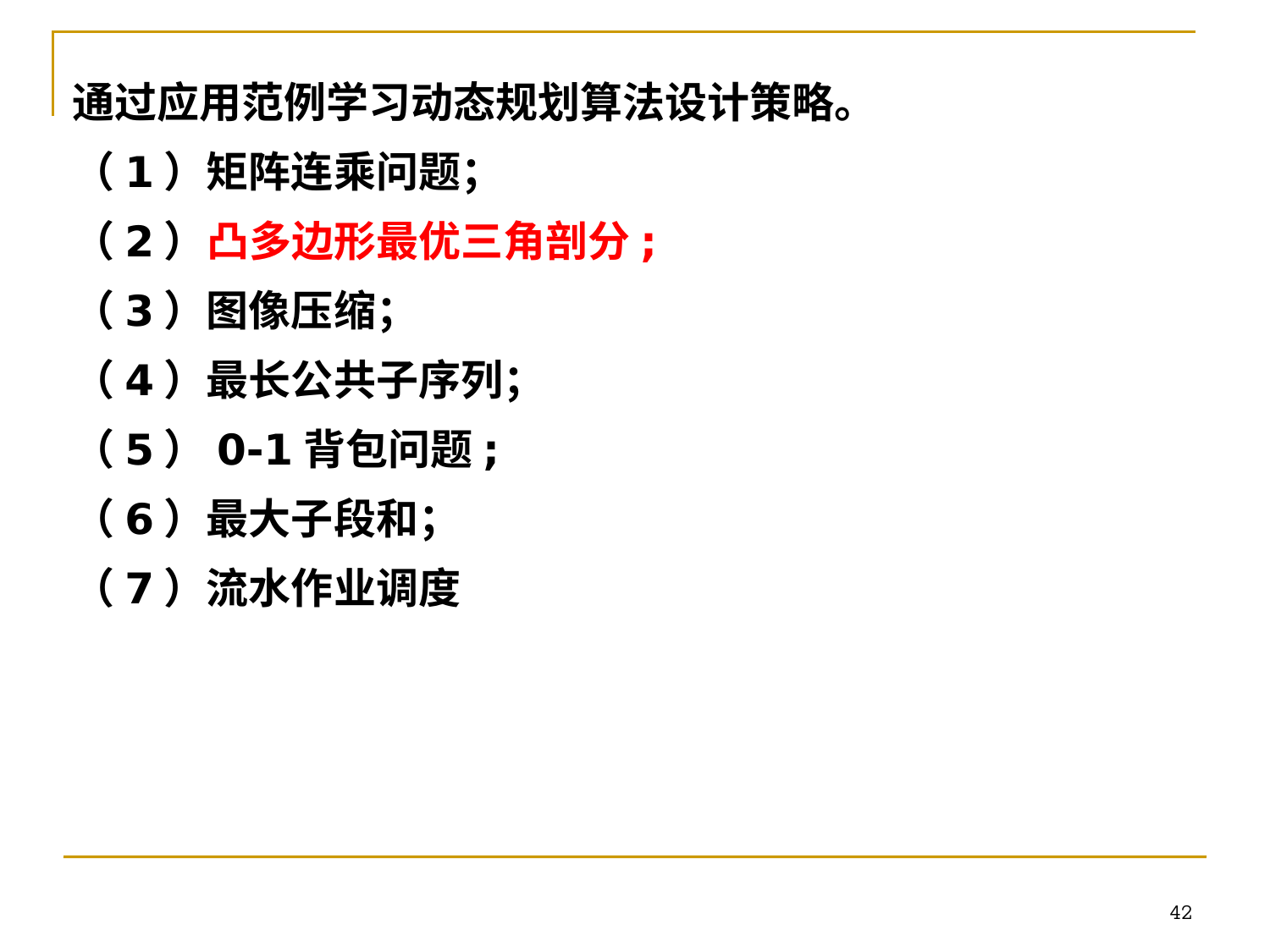

通过应用范例学习动态规划算法设计策略。
（1）矩阵连乘问题；
（2）凸多边形最优三角剖分;
（3）图像压缩；
（4）最长公共子序列；
（5）0-1背包问题;
（6）最大子段和；
（7）流水作业调度

42